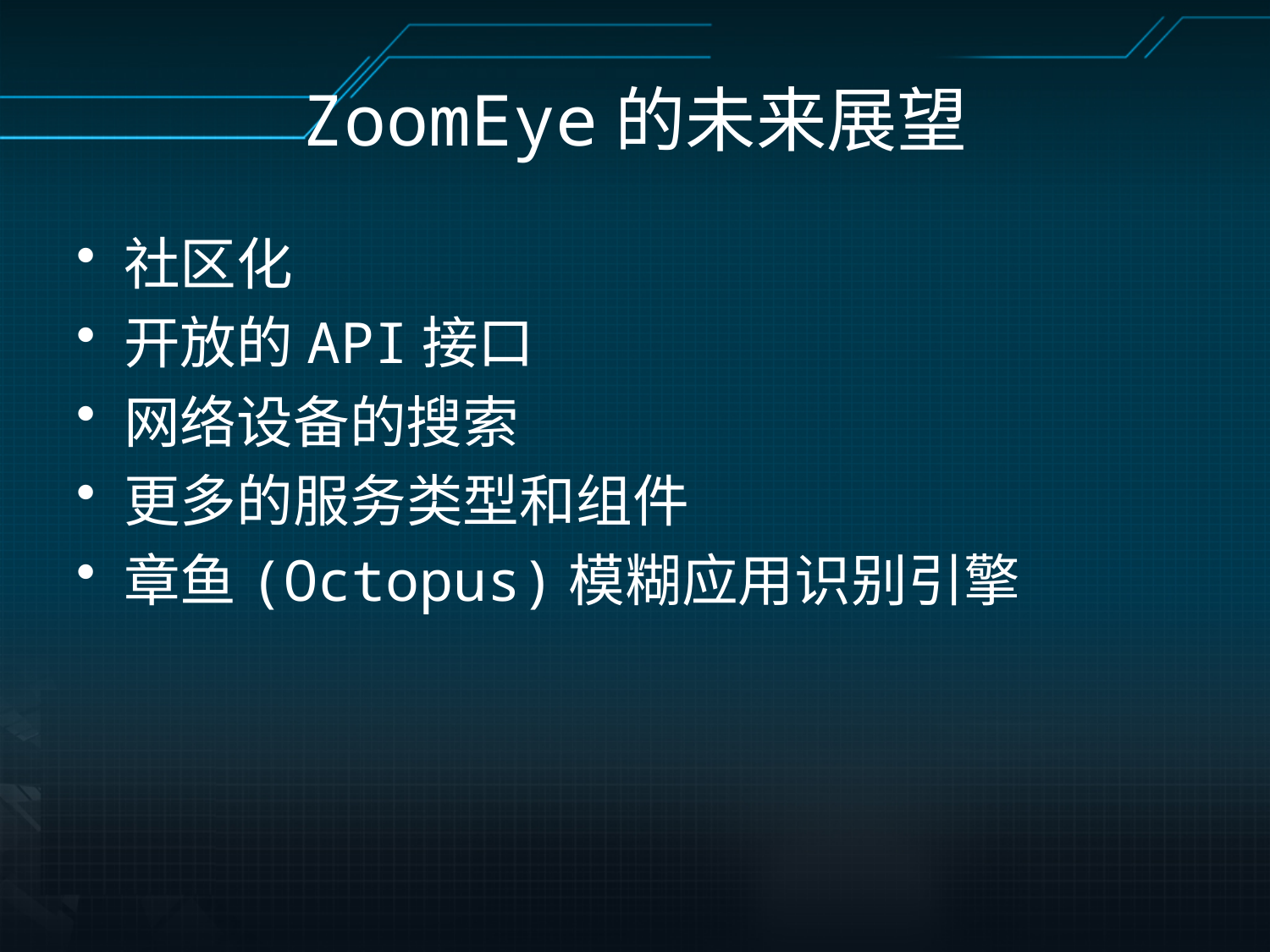

# ZoomEye的未来展望
社区化
开放的API接口
网络设备的搜索
更多的服务类型和组件
章鱼(Octopus)模糊应用识别引擎